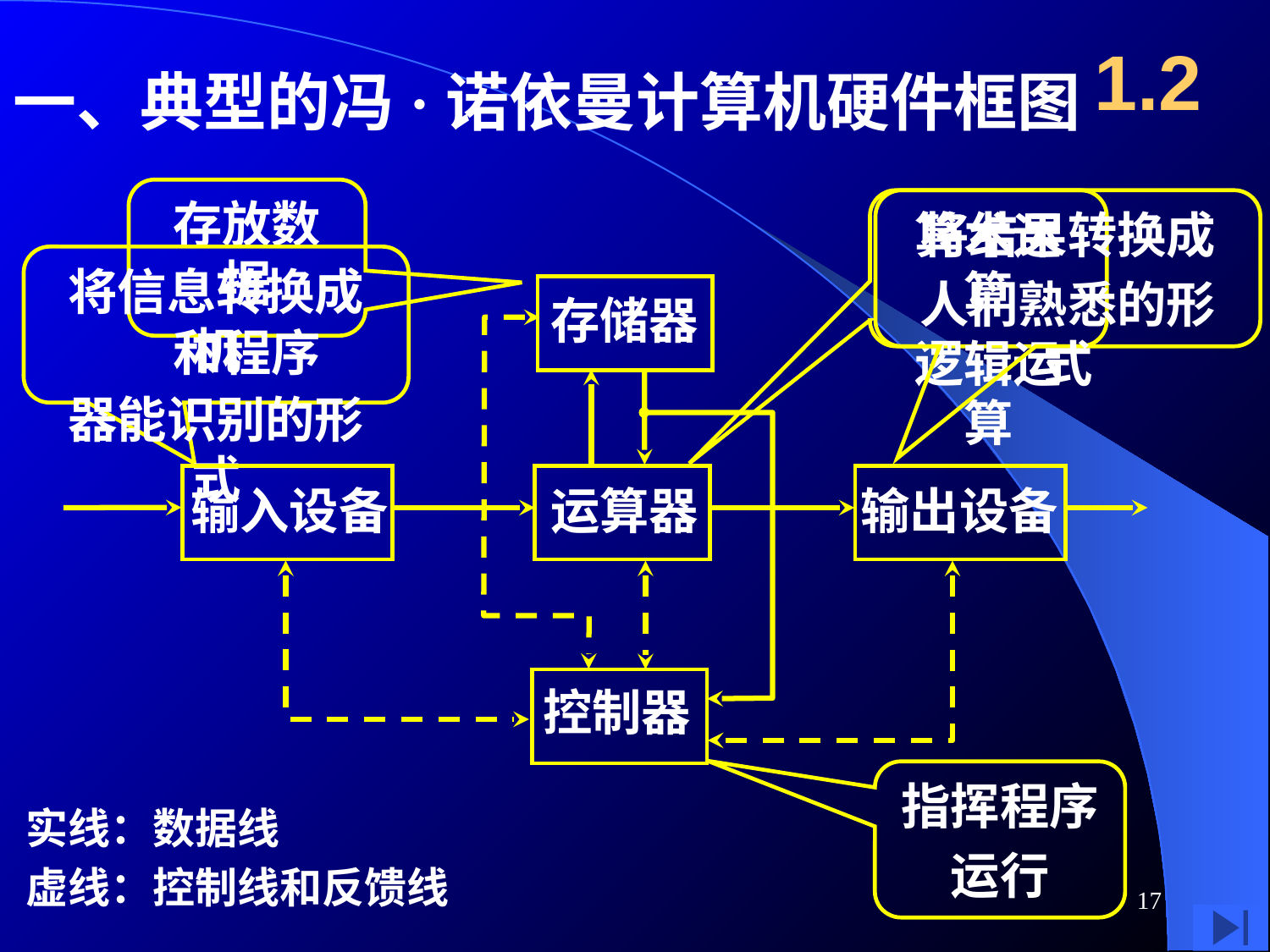

1.2
一、典型的冯·诺依曼计算机硬件框图
存放数据
和程序
将结果转换成
人们熟悉的形式
算术运算
逻辑运算
将信息转换成机
器能识别的形式

存储器

输入设备
运算器
输出设备

控制器
指挥程序
运行
实线：数据线
虚线：控制线和反馈线
17